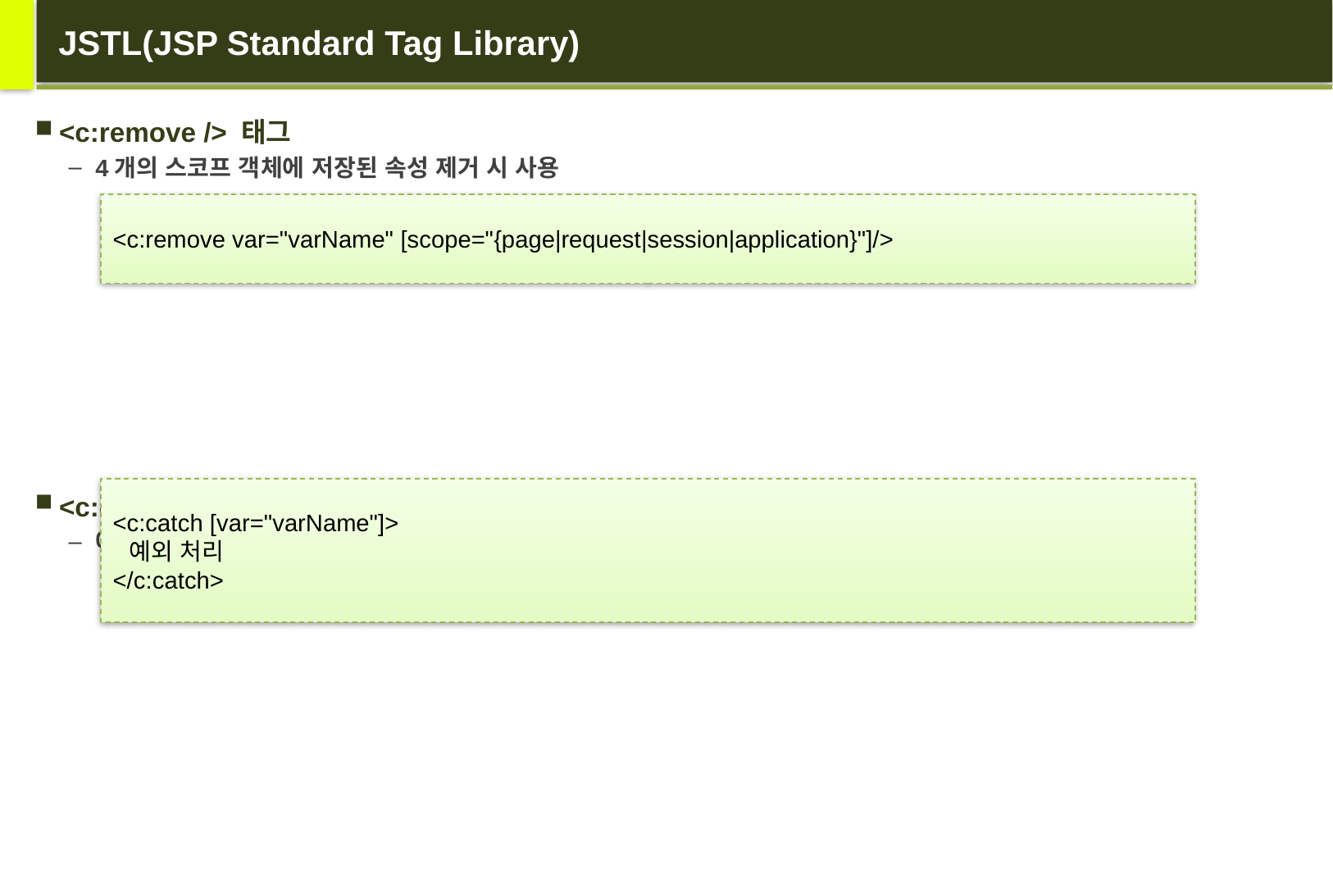

# JSTL(JSP Standard Tag Library)
<c:remove /> 태그
4개의 스코프 객체에 저장된 속성 제거 시 사용

<c:catch /> 태그
예외 처리 시 사용
<c:remove var="varName" [scope="{page|request|session|application}"]/>
<c:catch [var="varName"]>
  예외 처리
</c:catch>